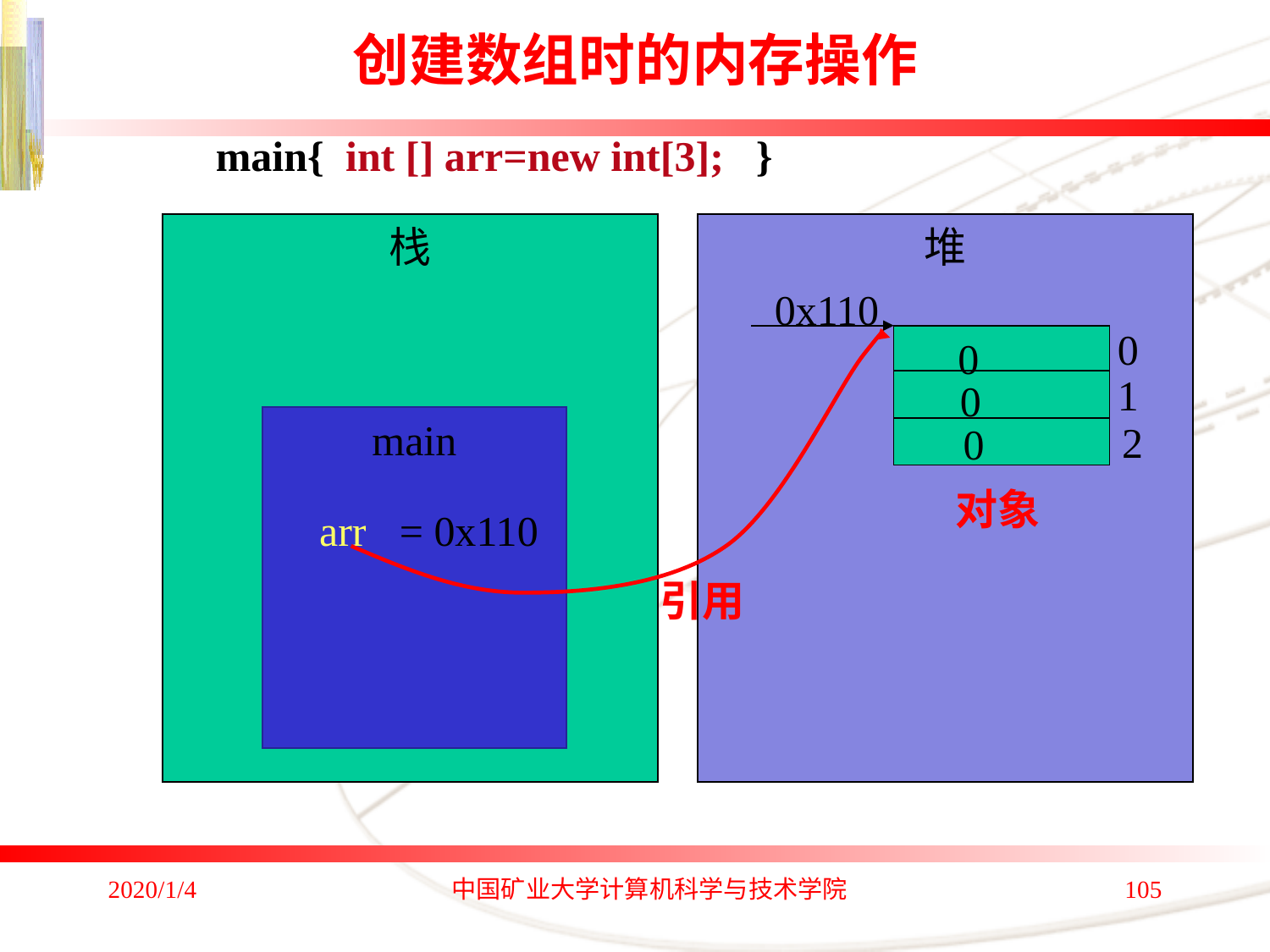

# 创建数组时的内存操作
main{  int [] arr=new int[3];   }
栈
堆
0x110
0

1

2

0

0
main
0
对象
arr
= 0x110
引用
2020/1/4
中国矿业大学计算机科学与技术学院
105